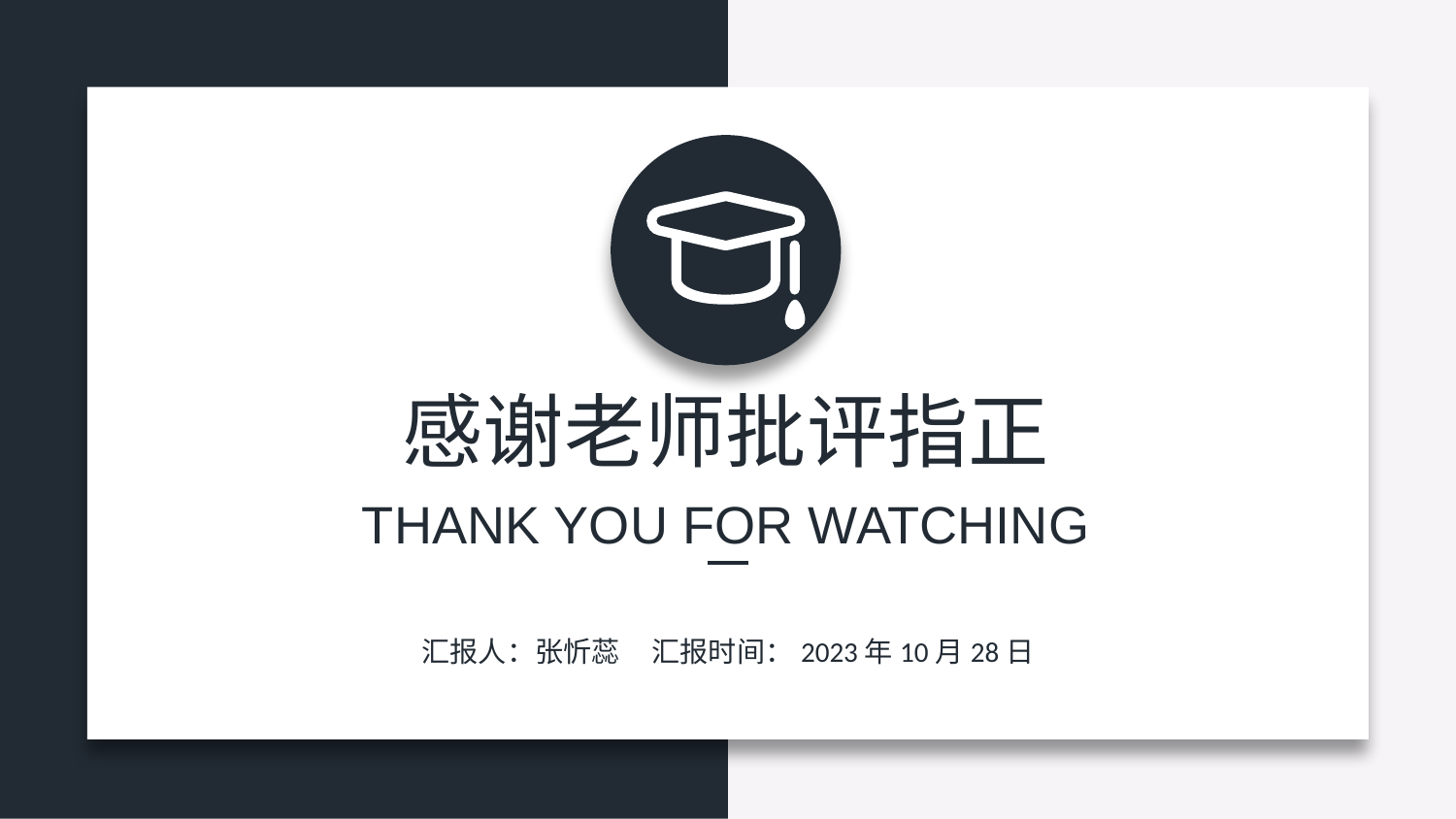

感谢老师批评指正
THANK YOU FOR WATCHING
汇报人：张忻蕊     汇报时间：2023年10月28日